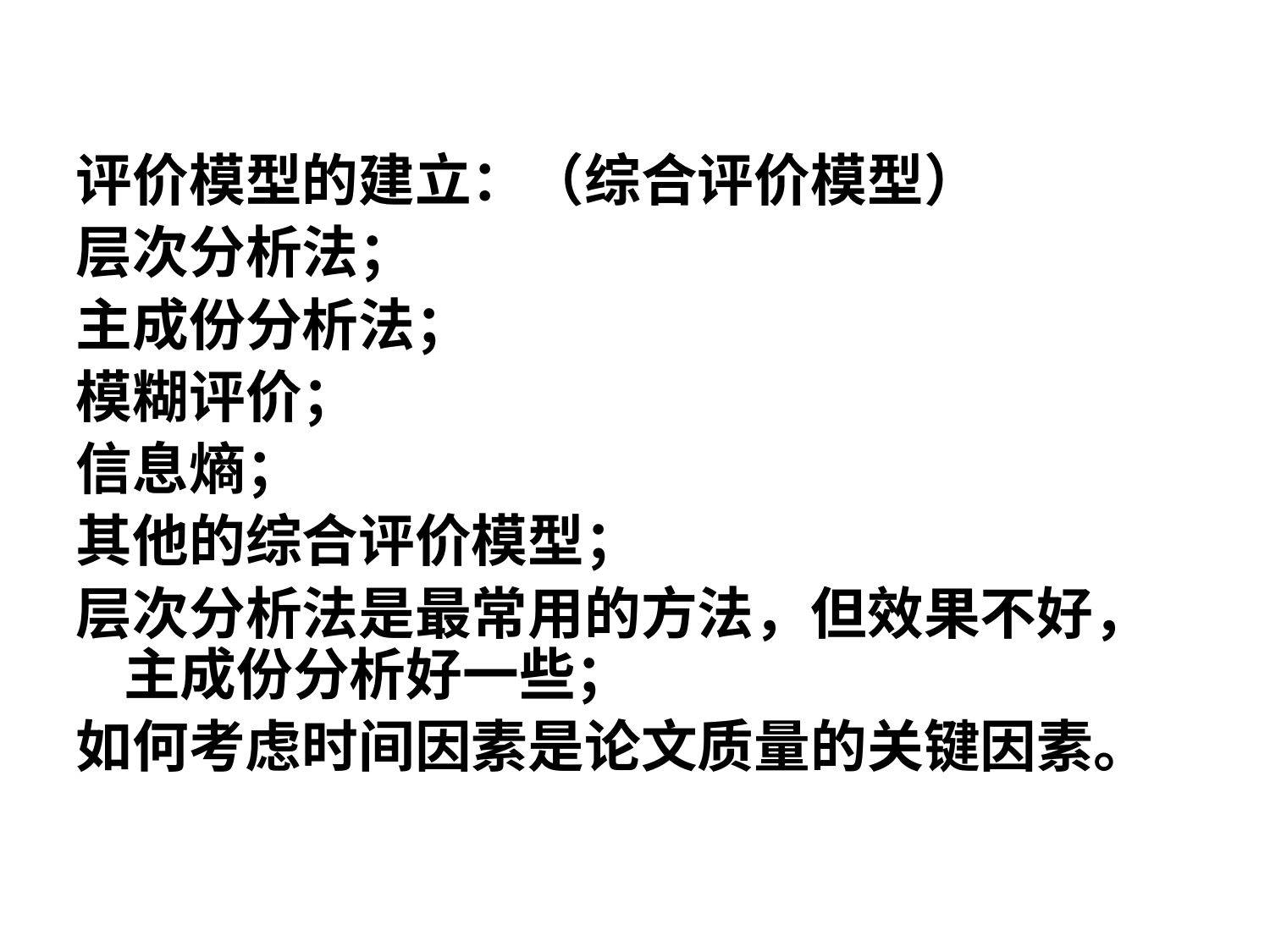

评价模型的建立：（综合评价模型）
层次分析法；
主成份分析法；
模糊评价；
信息熵；
其他的综合评价模型；
层次分析法是最常用的方法，但效果不好，主成份分析好一些；
如何考虑时间因素是论文质量的关键因素。